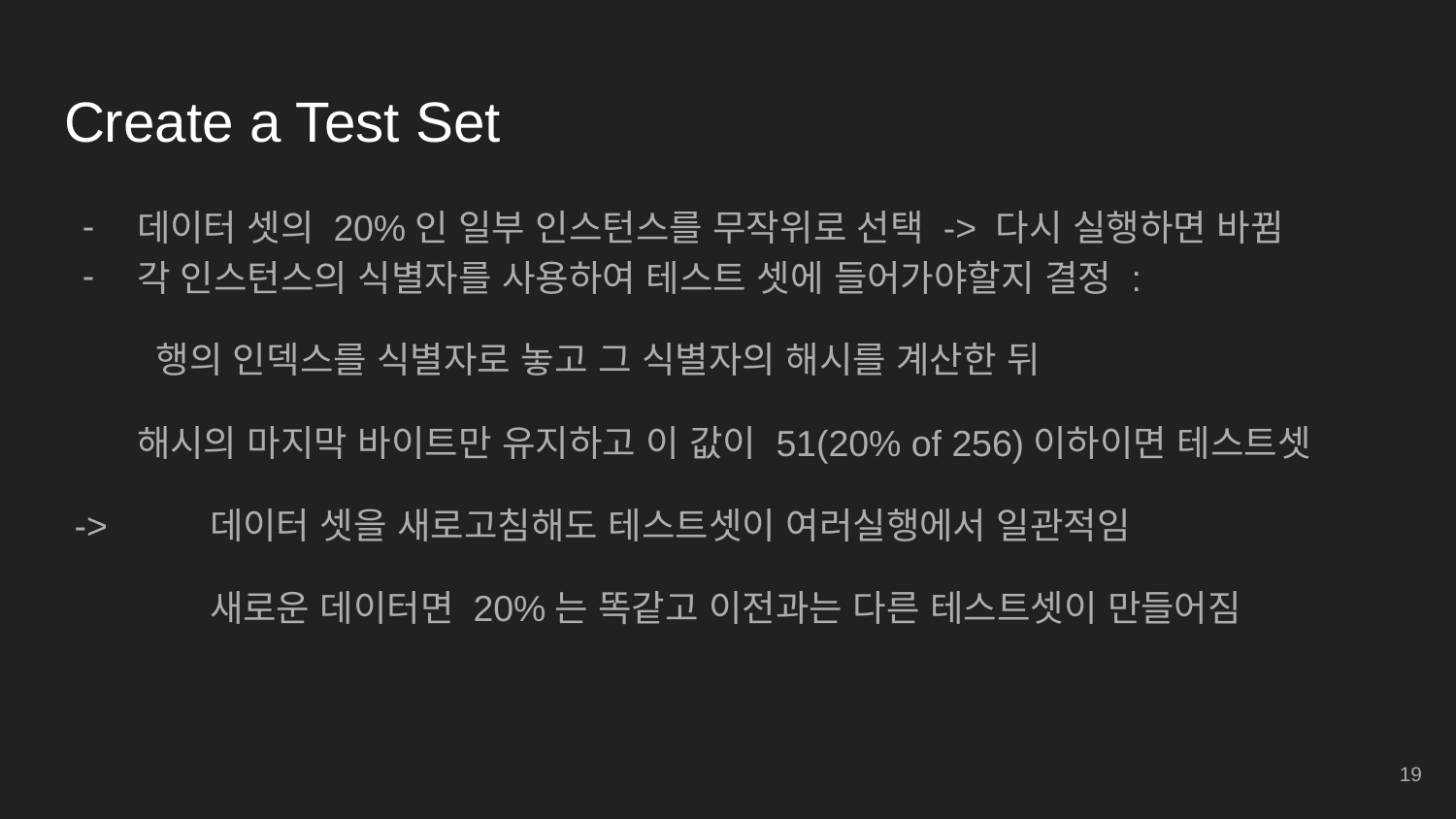

# Create a Test Set
데이터 셋의 20%인 일부 인스턴스를 무작위로 선택 -> 다시 실행하면 바뀜
각 인스턴스의 식별자를 사용하여 테스트 셋에 들어가야할지 결정 :
 행의 인덱스를 식별자로 놓고 그 식별자의 해시를 계산한 뒤
해시의 마지막 바이트만 유지하고 이 값이 51(20% of 256)이하이면 테스트셋
 ->	데이터 셋을 새로고침해도 테스트셋이 여러실행에서 일관적임
	새로운 데이터면 20%는 똑같고 이전과는 다른 테스트셋이 만들어짐
19